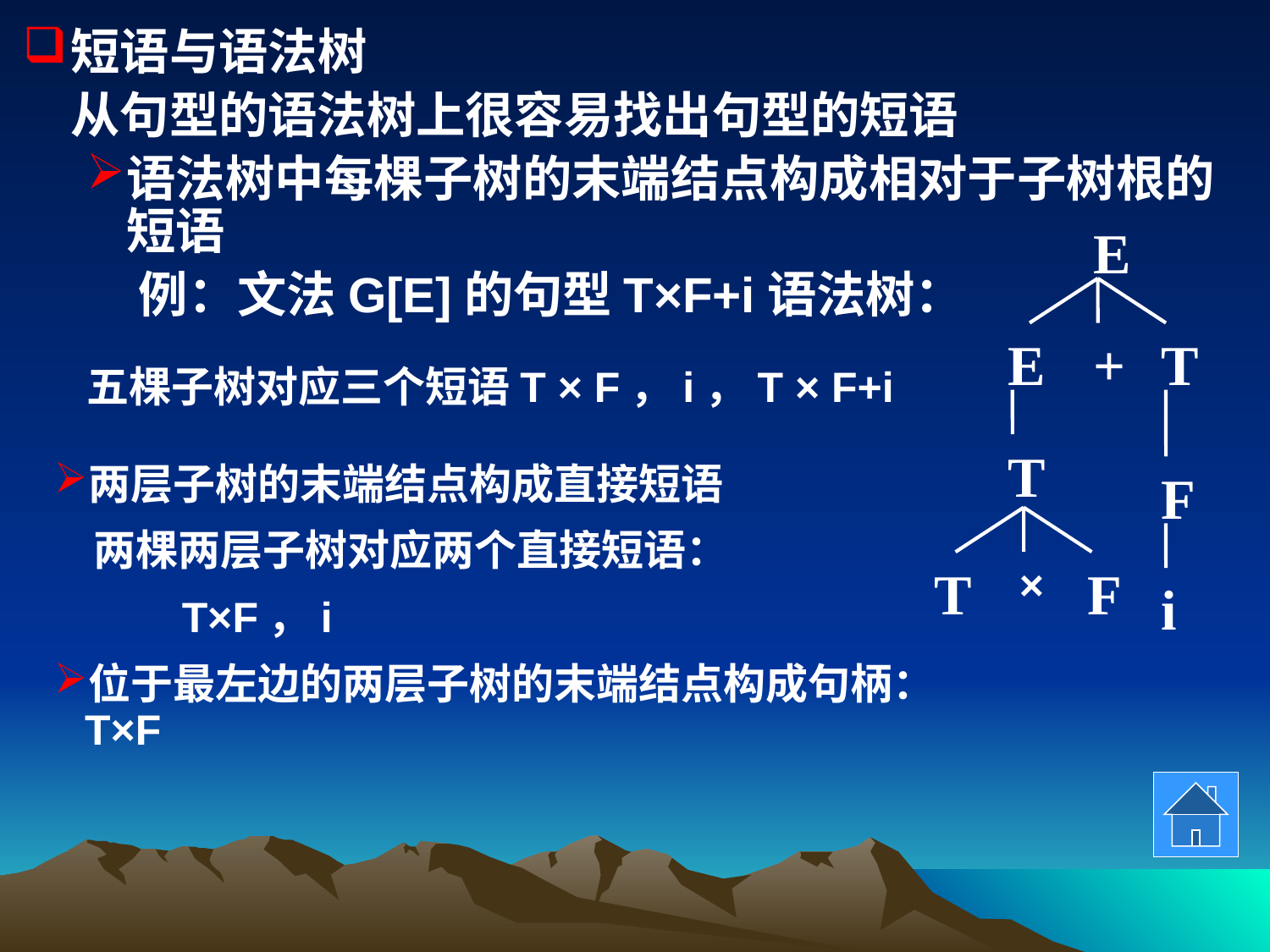

短语与语法树
	从句型的语法树上很容易找出句型的短语
语法树中每棵子树的末端结点构成相对于子树根的短语
	     例：文法G[E]的句型T×F+i语法树：
E

E
+
T

T
F

T
×
F
i
五棵子树对应三个短语T × F，i，T × F+i
两层子树的末端结点构成直接短语
   两棵两层子树对应两个直接短语：
	T×F，i
位于最左边的两层子树的末端结点构成句柄：		T×F